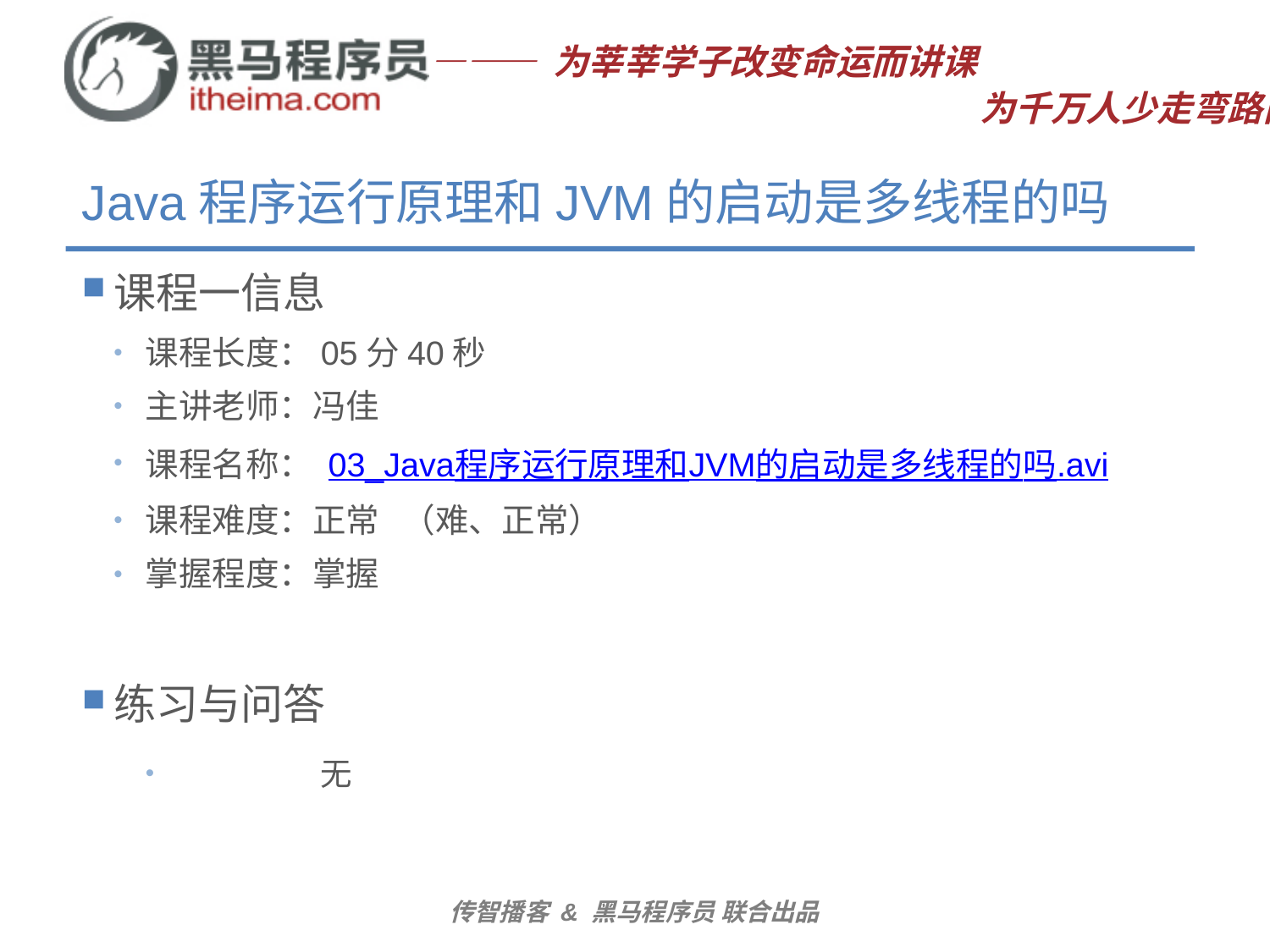

# Java程序运行原理和JVM的启动是多线程的吗
课程一信息
课程长度：05分40秒
主讲老师：冯佳
课程名称： 03_Java程序运行原理和JVM的启动是多线程的吗.avi
课程难度：正常   （难、正常）
掌握程度：掌握

练习与问答
	无